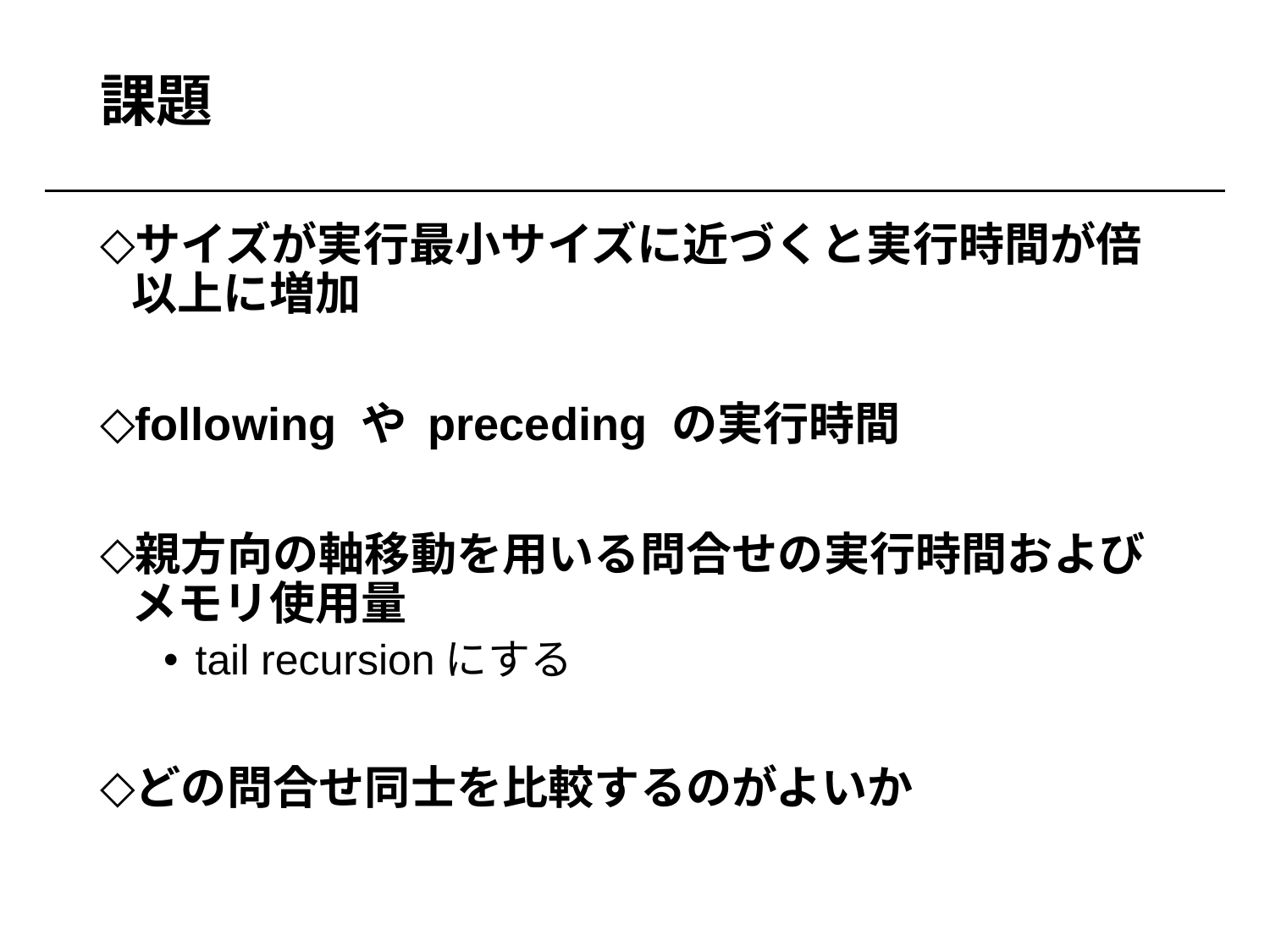

# 課題
サイズが実行最小サイズに近づくと実行時間が倍以上に増加

following や preceding の実行時間

親方向の軸移動を用いる問合せの実行時間およびメモリ使用量
tail recursionにする

どの問合せ同士を比較するのがよいか